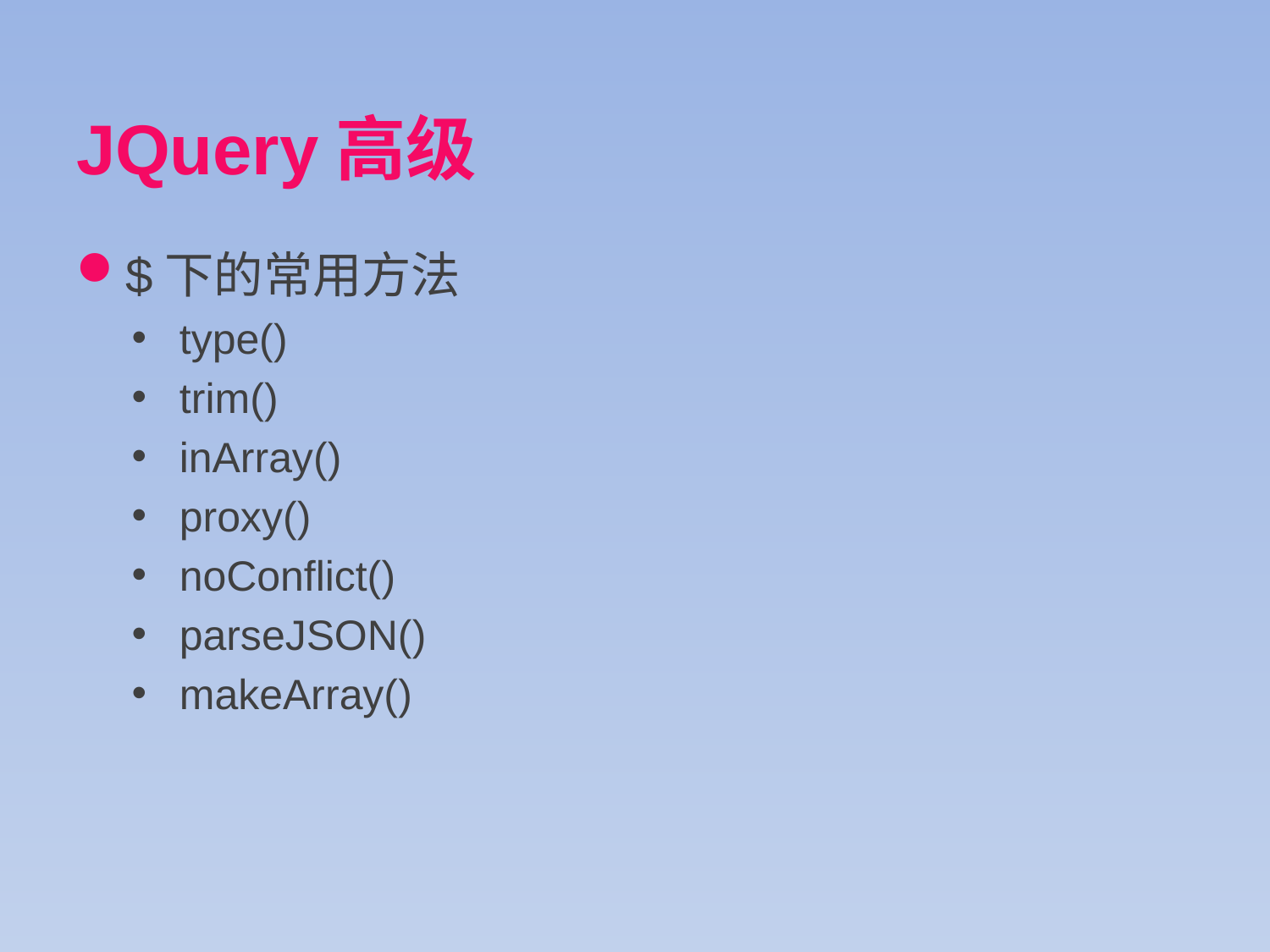

# JQuery高级
$下的常用方法
type()
trim()
inArray()
proxy()
noConflict()
parseJSON()
makeArray()